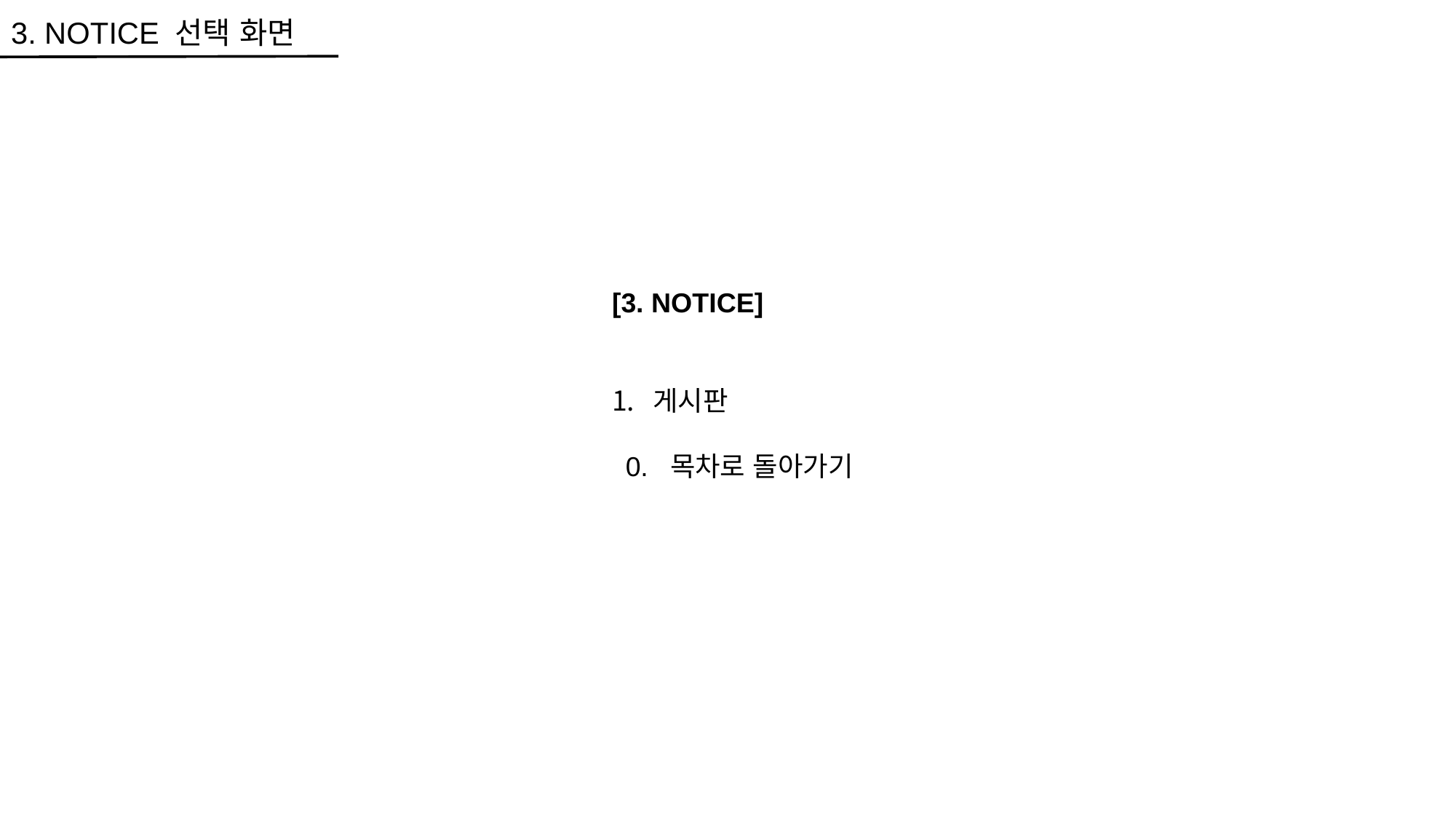

3. NOTICE 선택 화면

[3. NOTICE]

게시판

0.  목차로 돌아가기